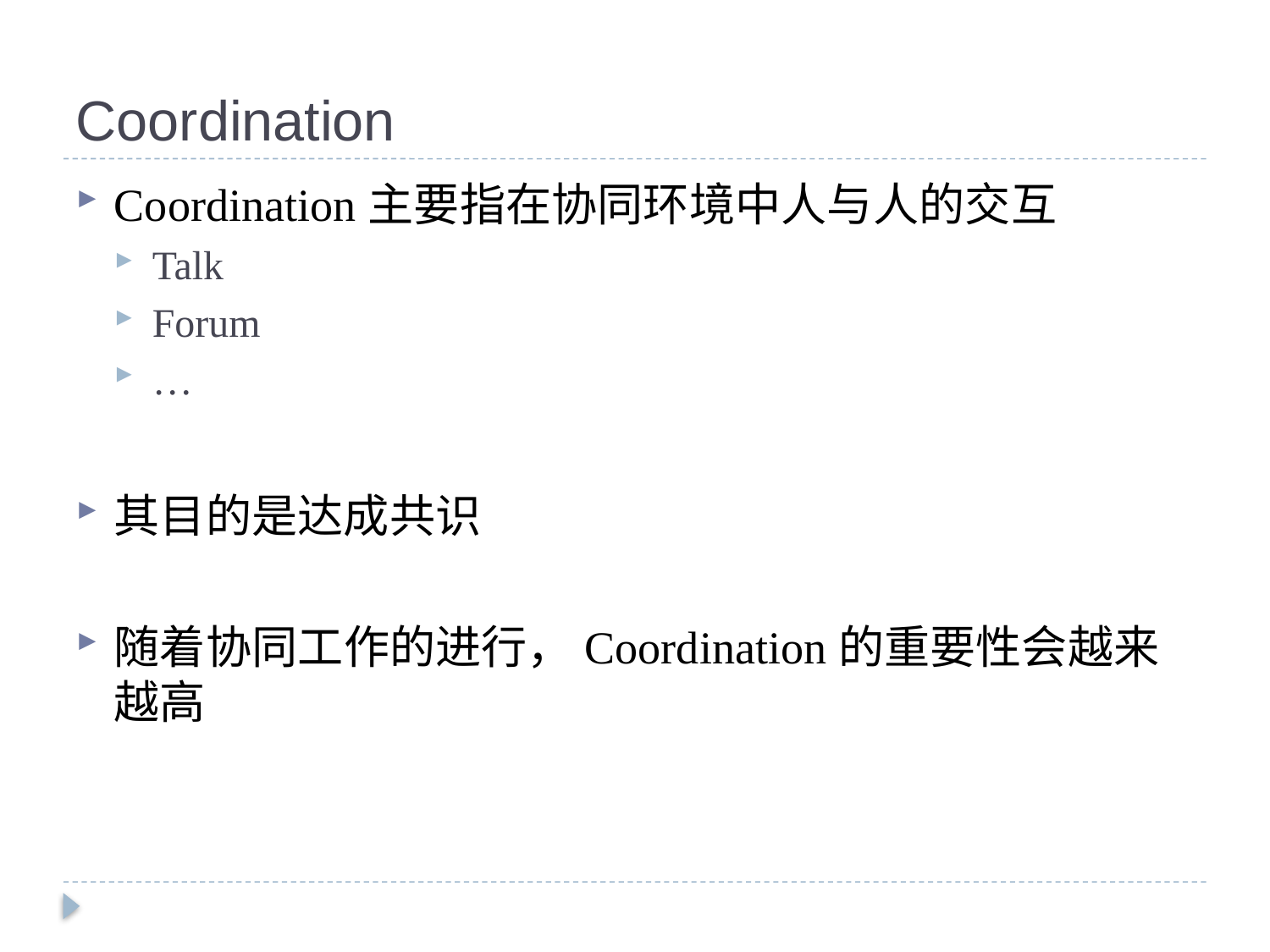

# Coordination
Coordination主要指在协同环境中人与人的交互
Talk
Forum
…

其目的是达成共识

随着协同工作的进行，Coordination的重要性会越来越高